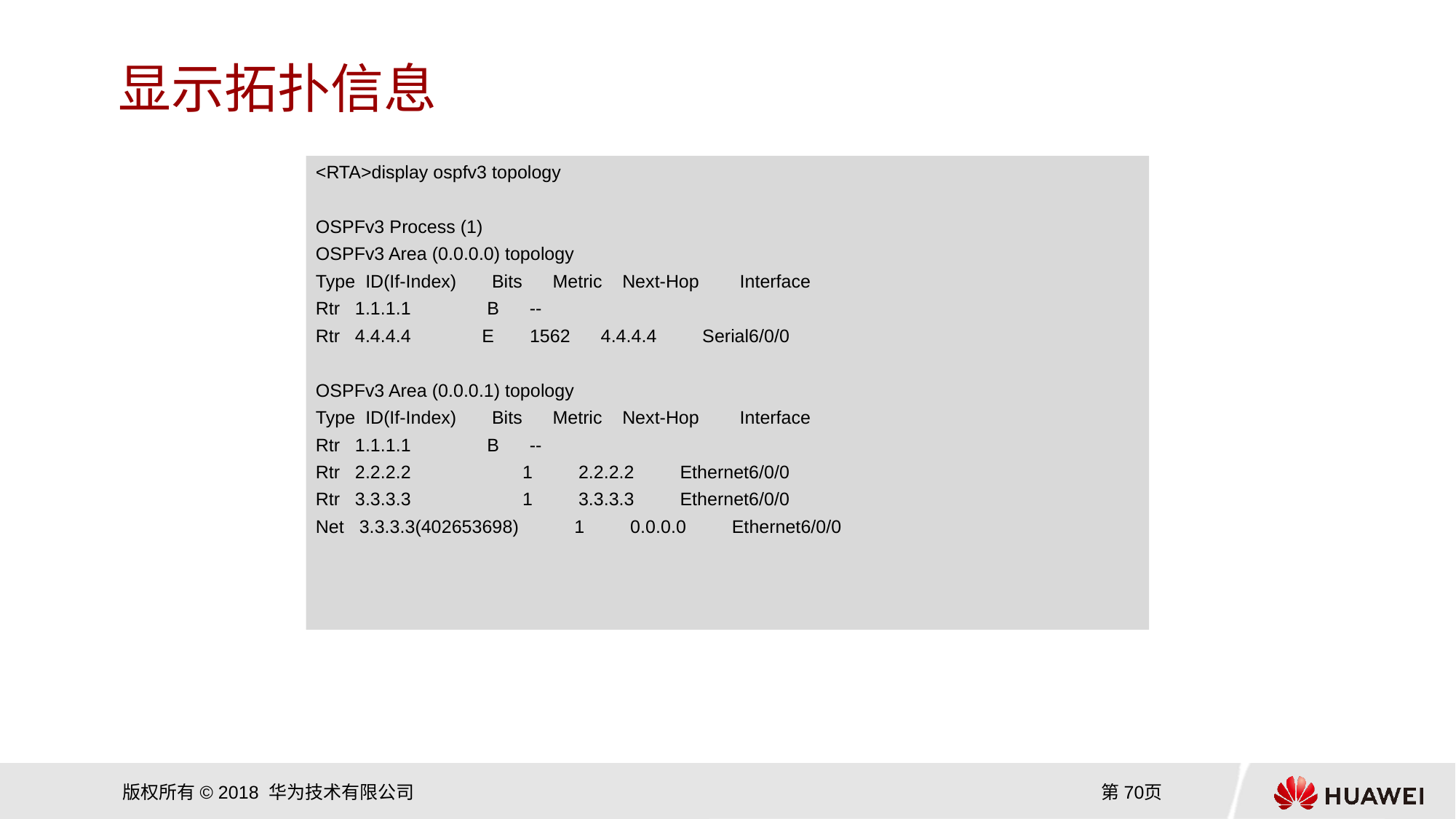

# 显示拓扑信息
<RTA>display ospfv3 topology

OSPFv3 Process (1)
OSPFv3 Area (0.0.0.0) topology
Type  ID(If-Index)       Bits      Metric    Next-Hop        Interface
Rtr   1.1.1.1               B      --
Rtr   4.4.4.4              E       1562      4.4.4.4         Serial6/0/0

OSPFv3 Area (0.0.0.1) topology
Type  ID(If-Index)       Bits      Metric    Next-Hop        Interface
Rtr   1.1.1.1               B      --
Rtr   2.2.2.2                      1         2.2.2.2         Ethernet6/0/0
Rtr   3.3.3.3                      1         3.3.3.3         Ethernet6/0/0
Net   3.3.3.3(402653698)           1         0.0.0.0         Ethernet6/0/0